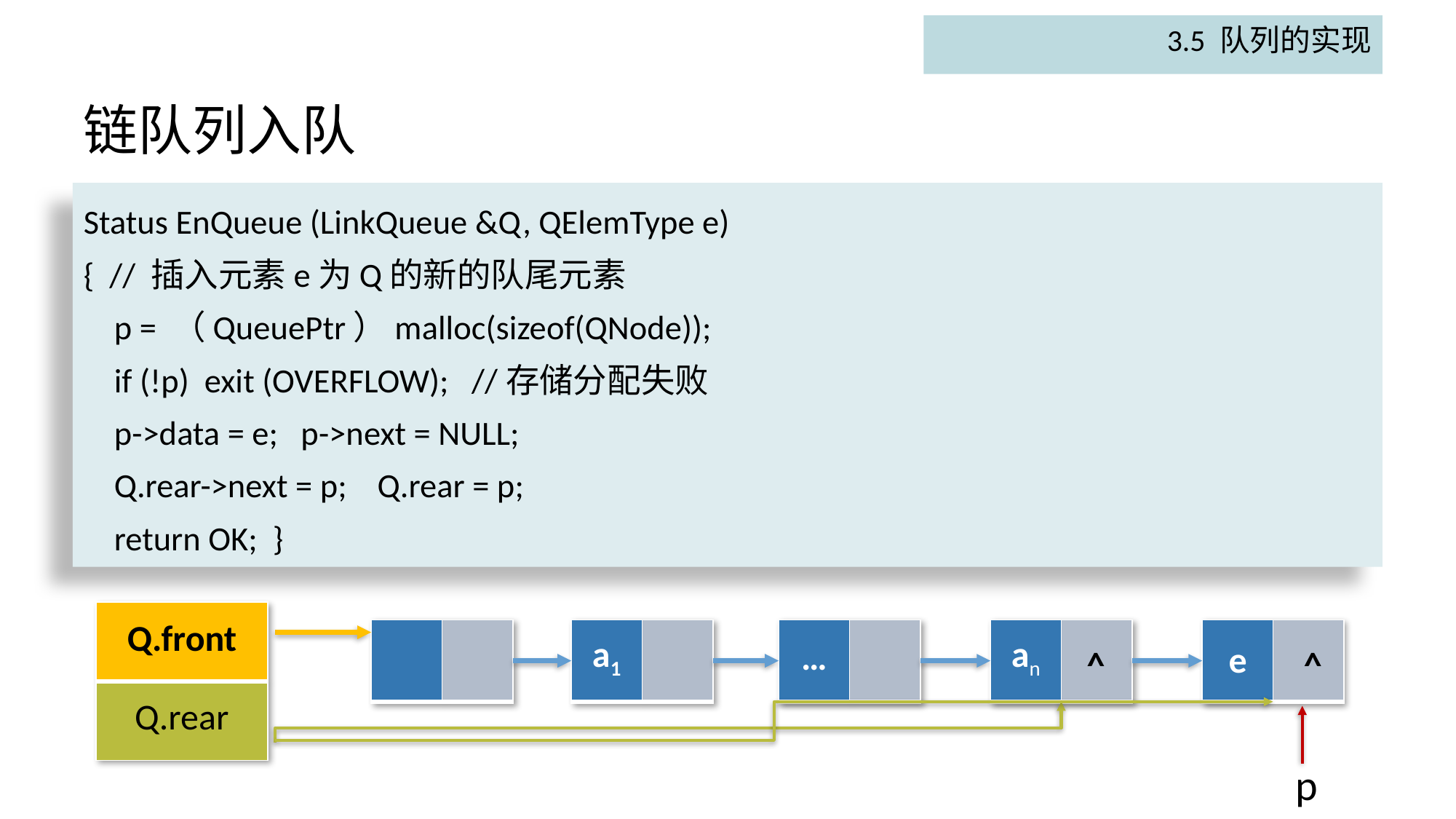

3.5 队列的实现

# 链队列入队
Status EnQueue (LinkQueue &Q, QElemType e)
{  // 插入元素e为Q的新的队尾元素
    p = （QueuePtr）malloc(sizeof(QNode));
    if (!p)  exit (OVERFLOW);   //存储分配失败
    p->data = e;   p->next = NULL;
    Q.rear->next = p;    Q.rear = p;
    return OK;  }

| Q.front |
| --- |
| Q.rear |
| an |  |
| --- | --- |
|  |  |
| --- | --- |
|  |  |
| --- | --- |
| a1 |  |
| --- | --- |
| … |  |
| --- | --- |
e
^
^
p